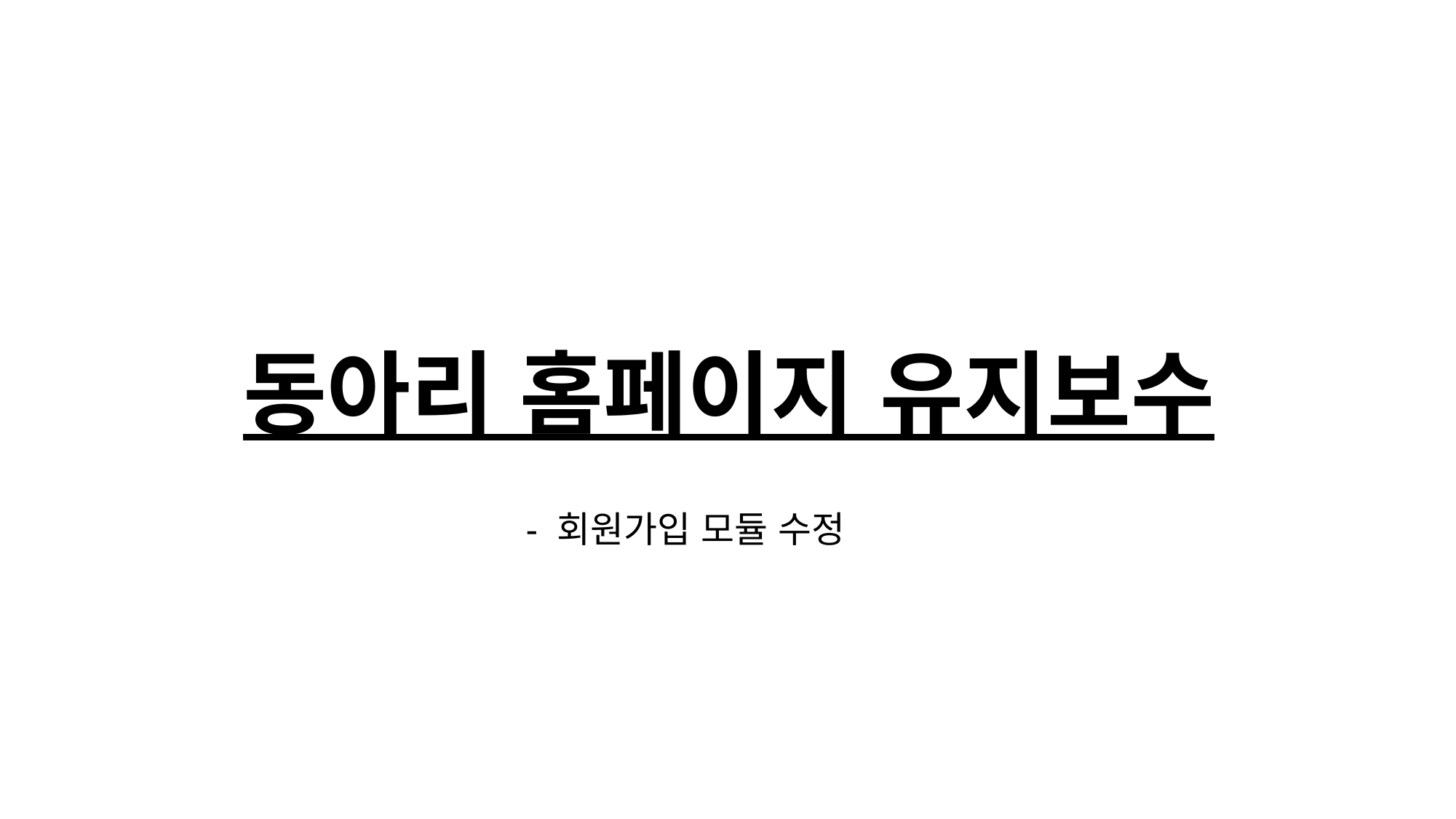

# 동아리 홈페이지 유지보수
- 회원가입 모듈 수정